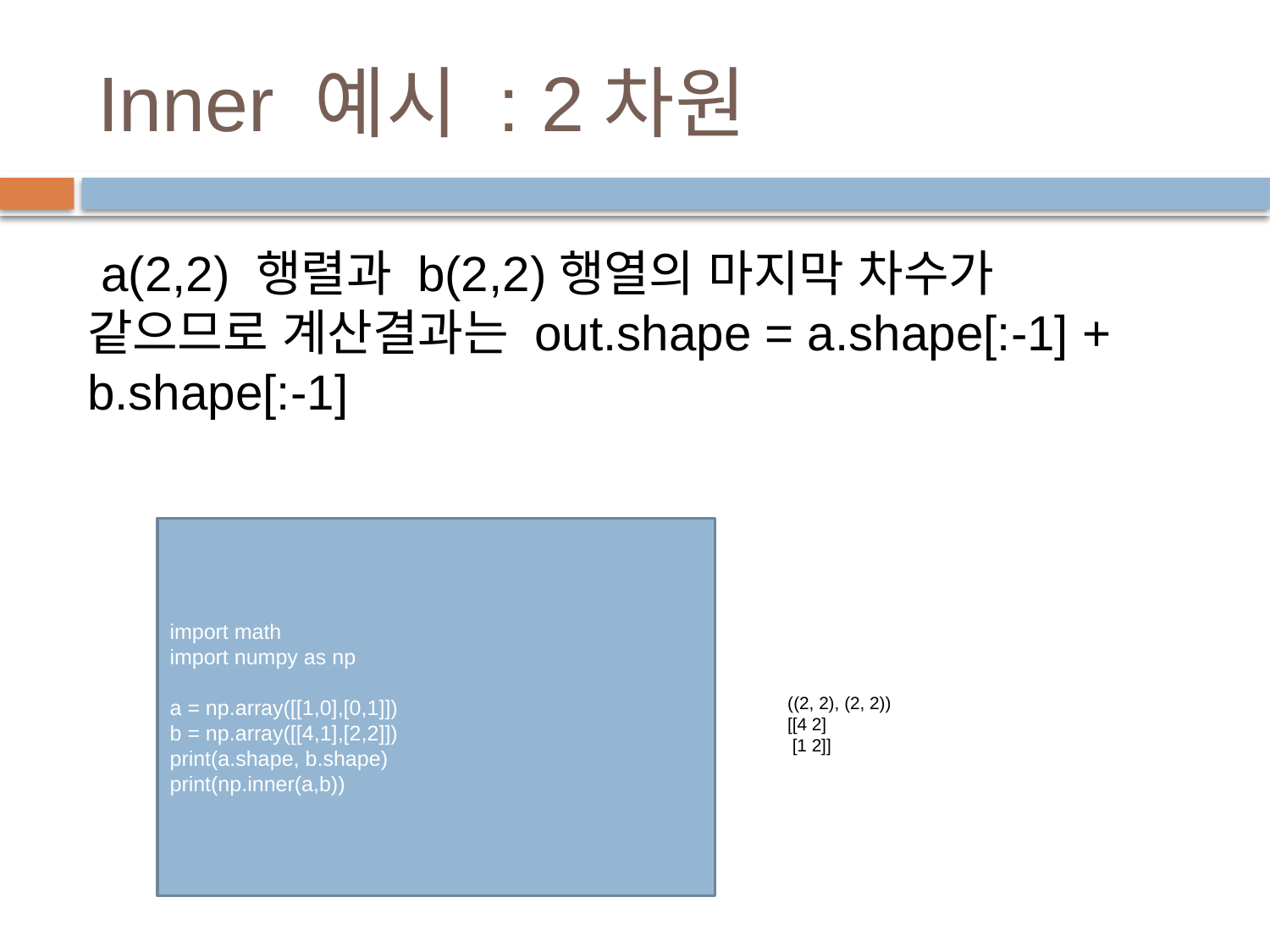

# Inner 예시 : 2차원
 a(2,2) 행렬과 b(2,2)행열의 마지막 차수가 같으므로 계산결과는 out.shape = a.shape[:-1] + b.shape[:-1]
import math
import numpy as np

a = np.array([[1,0],[0,1]])
b = np.array([[4,1],[2,2]])
print(a.shape, b.shape)
print(np.inner(a,b))
((2, 2), (2, 2))
[[4 2]
 [1 2]]